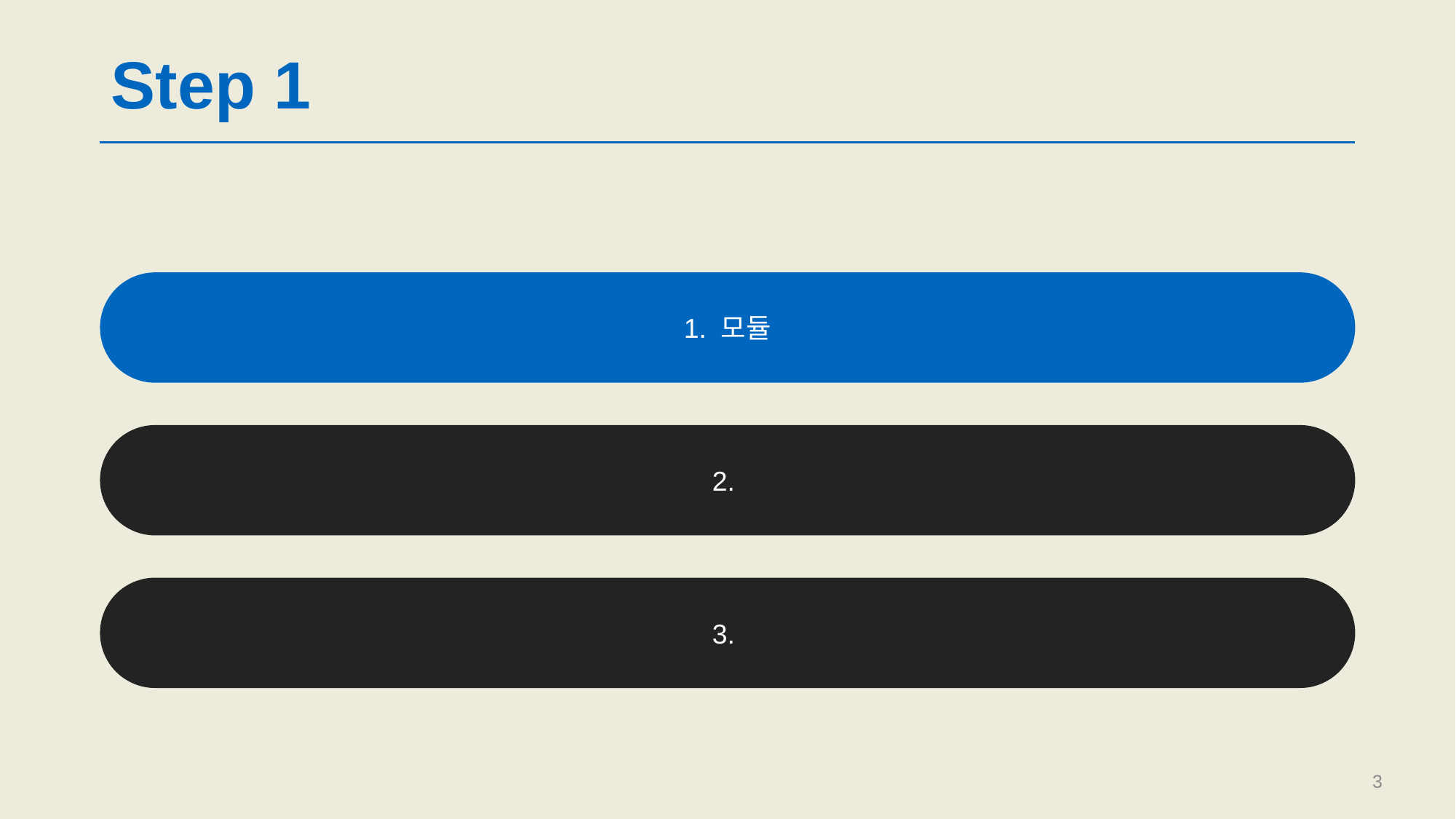

# Step 1
1. 모듈
2.
3.
3